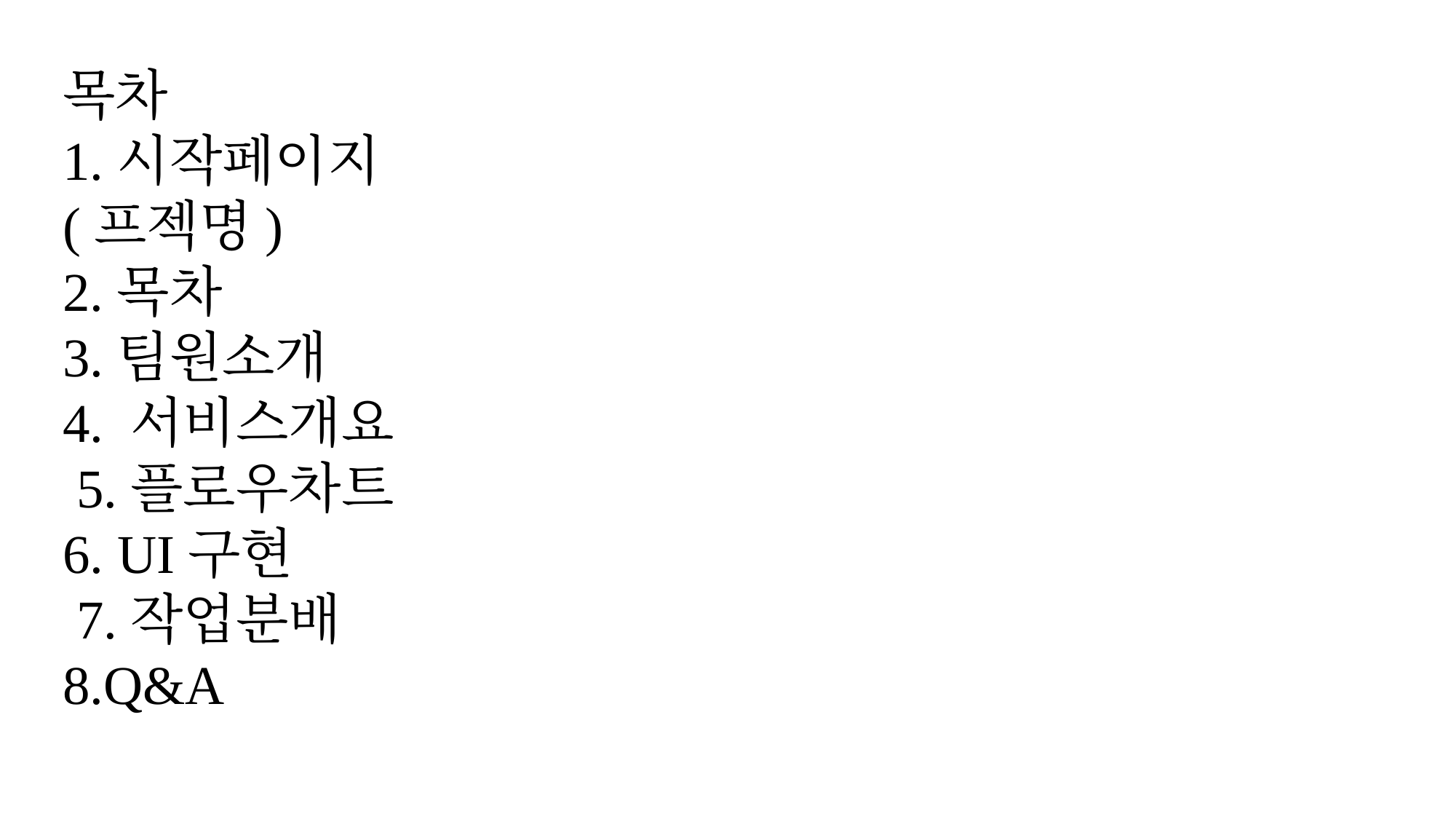

목차
1.시작페이지(프젝명)
2.목차
3.팀원소개
4. 서비스개요
 5.플로우차트
6. UI구현
 7.작업분배
8.Q&A